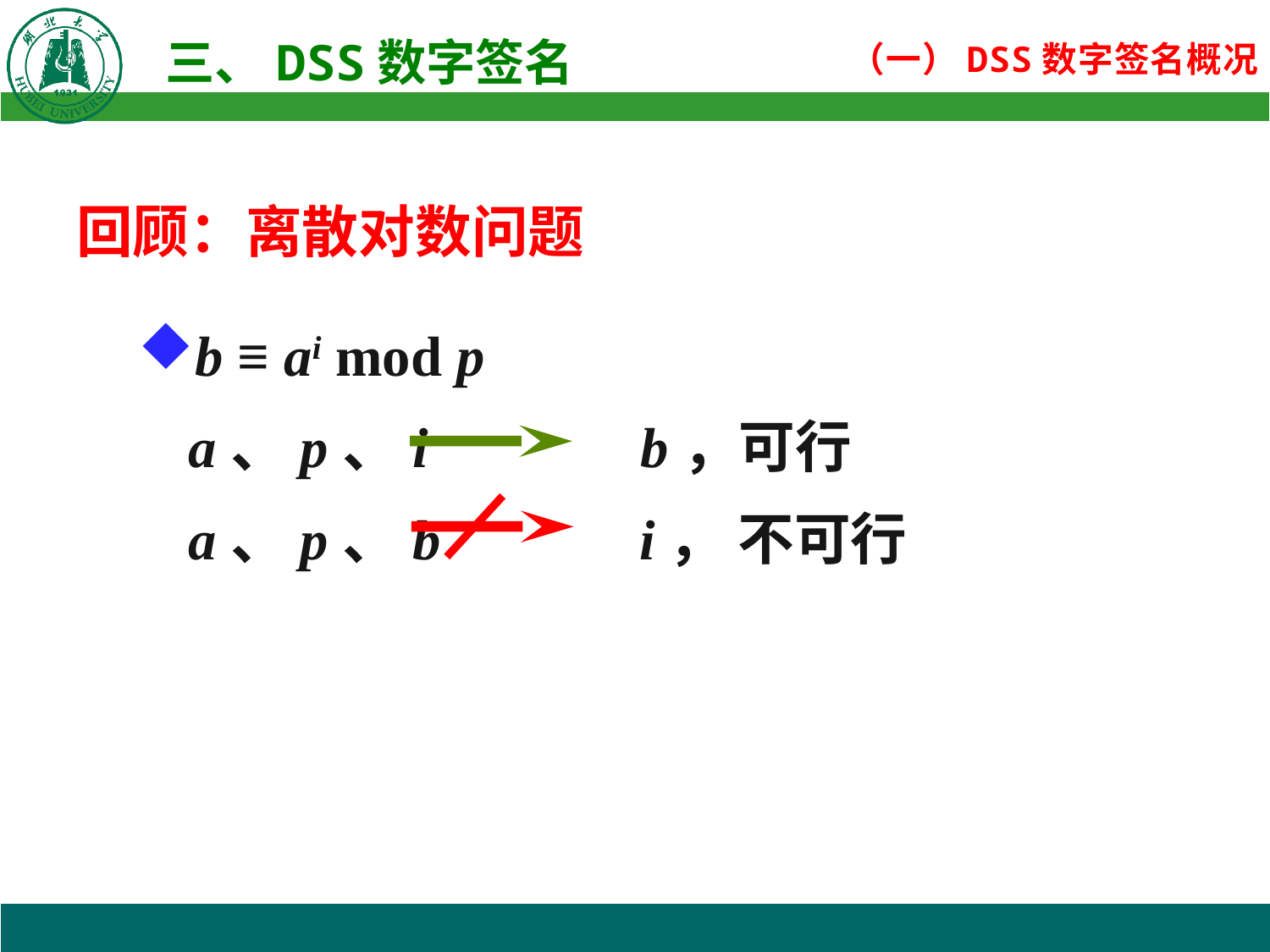

回顾：离散对数问题
b ≡ ai mod p
a、p、i               b，可行
a、p、b              i， 不可行